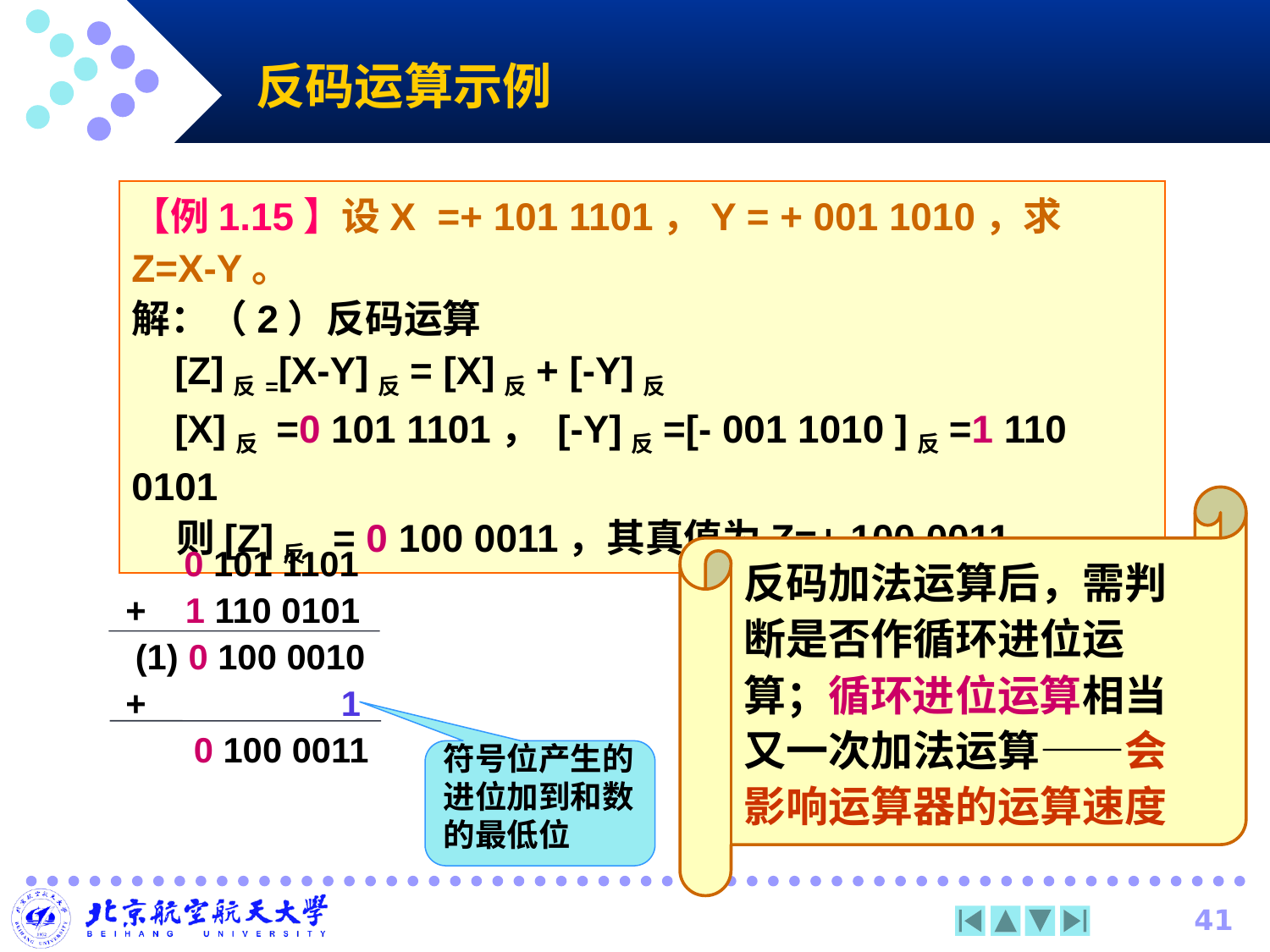

# 反码运算示例
【例1.15】设X  =+ 101 1101，Y = + 001 1010，求Z=X-Y。
解：（2）反码运算
    [Z]反=[X-Y]反= [X]反+ [-Y]反
    [X]反 =0 101 1101， [-Y]反=[- 001 1010 ]反=1 110 0101
    则[Z]反  = 0 100 0011，其真值为Z=+ 100 0011
反码加法运算后，需判断是否作循环进位运算；循环进位运算相当又一次加法运算——会影响运算器的运算速度
        0 101 1101
  +    1 110 0101
   (1) 0 100 0010
  +                    1
         0 100 0011

符号位产生的进位加到和数的最低位
41